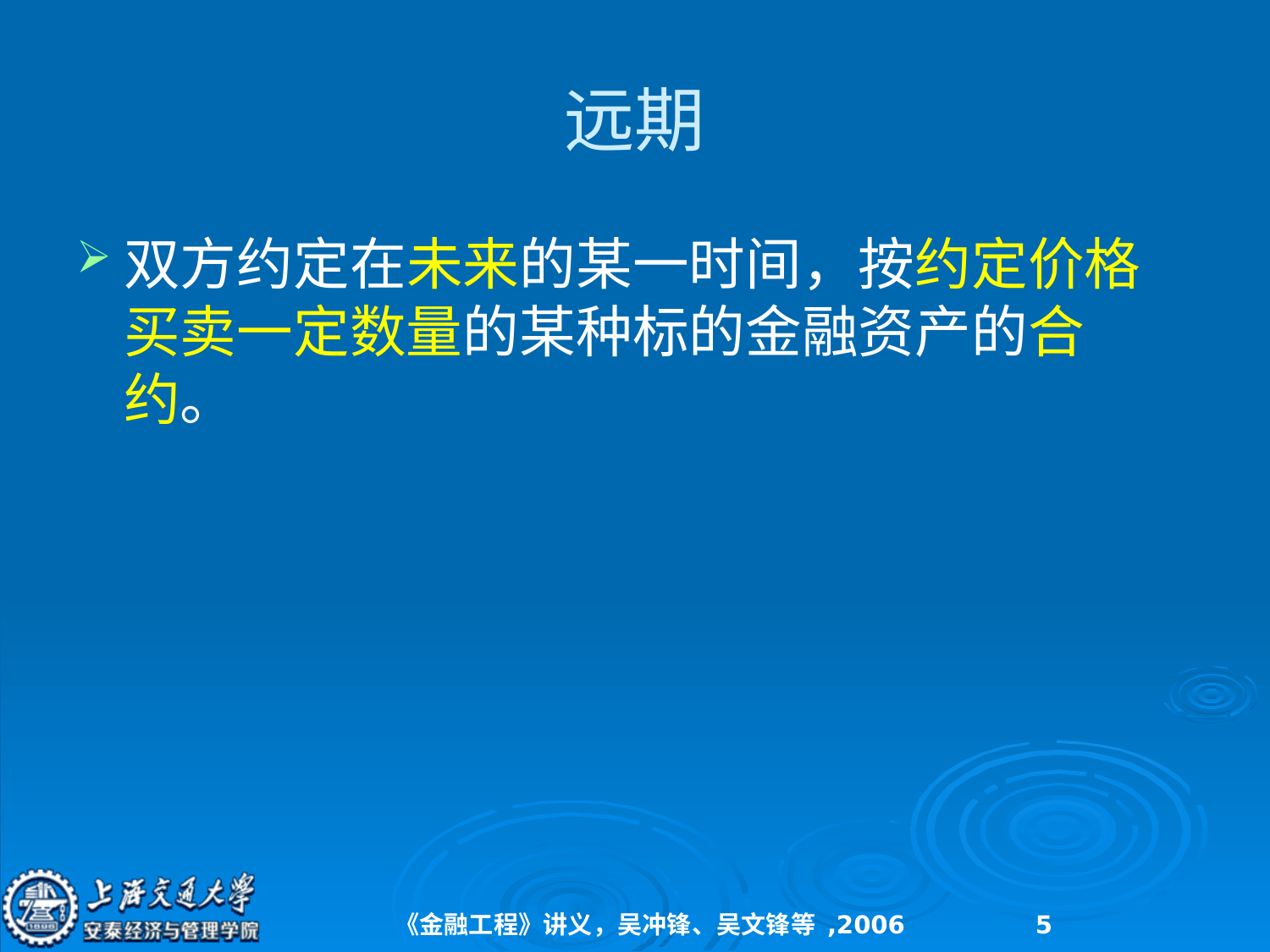

# 远期
双方约定在未来的某一时间，按约定价格买卖一定数量的某种标的金融资产的合约。